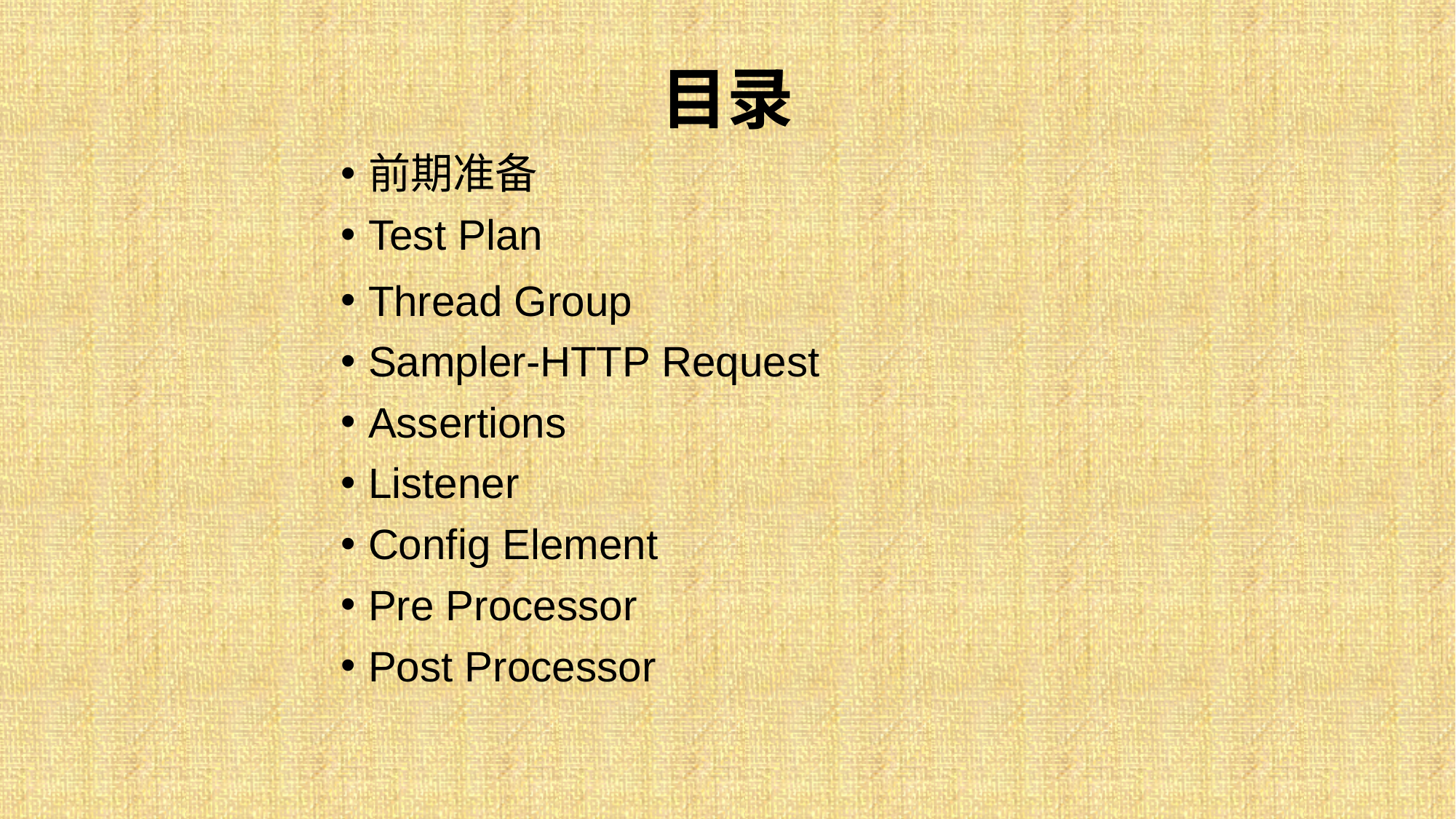

# 目录
前期准备
Test Plan
Thread Group
Sampler-HTTP Request
Assertions
Listener
Config Element
Pre Processor
Post Processor